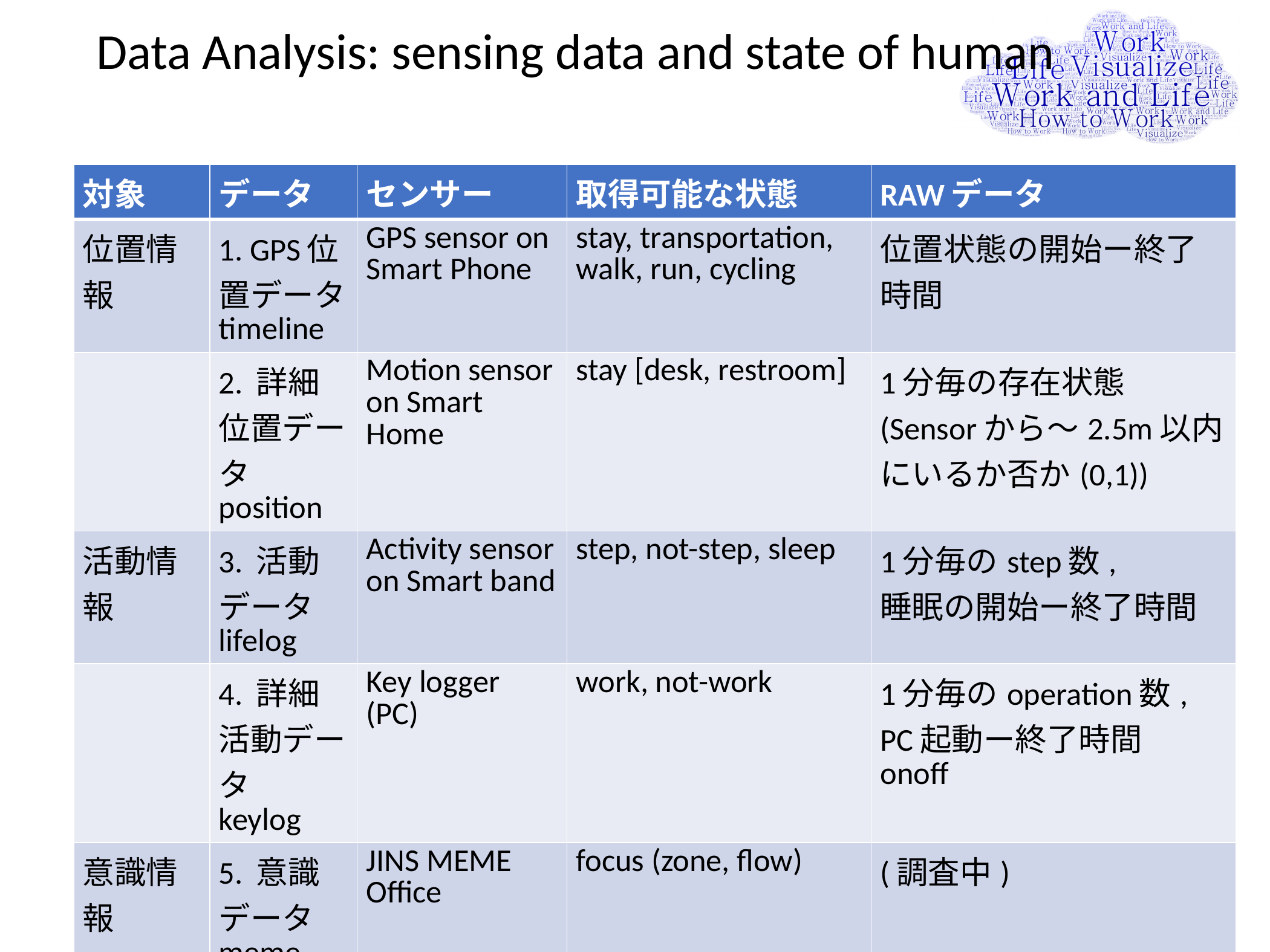

# Data Analysis: sensing data and state of human
| 対象 | データ | センサー | 取得可能な状態 | RAWデータ |
| --- | --- | --- | --- | --- |
| 位置情報 | 1. GPS位置データ timeline | GPS sensor on Smart Phone | stay, transportation, walk, run, cycling | 位置状態の開始ー終了時間 |
|  | 2. 詳細位置データ position | Motion sensor on Smart Home | stay [desk, restroom] | 1分毎の存在状態 (Sensorから～2.5m以内にいるか否か(0,1)) |
| 活動情報 | 3. 活動データ lifelog | Activity sensor on Smart band | step, not-step, sleep | 1分毎のstep数, 睡眠の開始ー終了時間 |
|  | 4. 詳細活動データ keylog | Key logger (PC) | work, not-work | 1分毎のoperation数, PC起動ー終了時間 onoff |
| 意識情報 | 5. 意識データ meme | JINS MEME Office | focus (zone, flow) | (調査中) |
| コト情報 | 6. Eventデータ | - | - | Calendar API, GitHub API |
Smart SE 2019
10